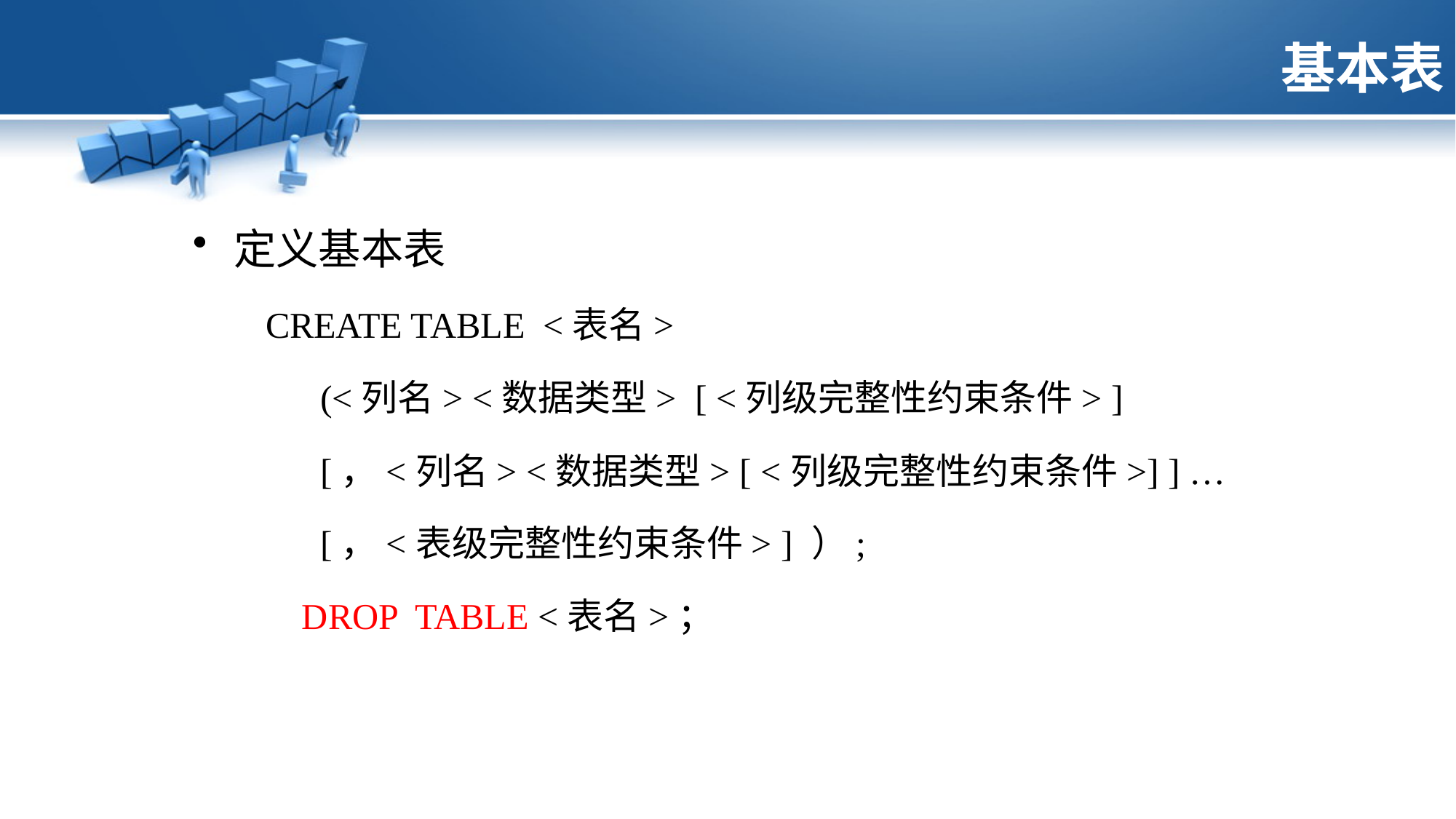

# 基本表
定义基本表
  CREATE TABLE  <表名>
  (<列名> <数据类型>  [ <列级完整性约束条件> ]
  [，<列名> <数据类型> [ <列级完整性约束条件>] ] …
  [，<表级完整性约束条件> ] ）;
DROP  TABLE <表名>；